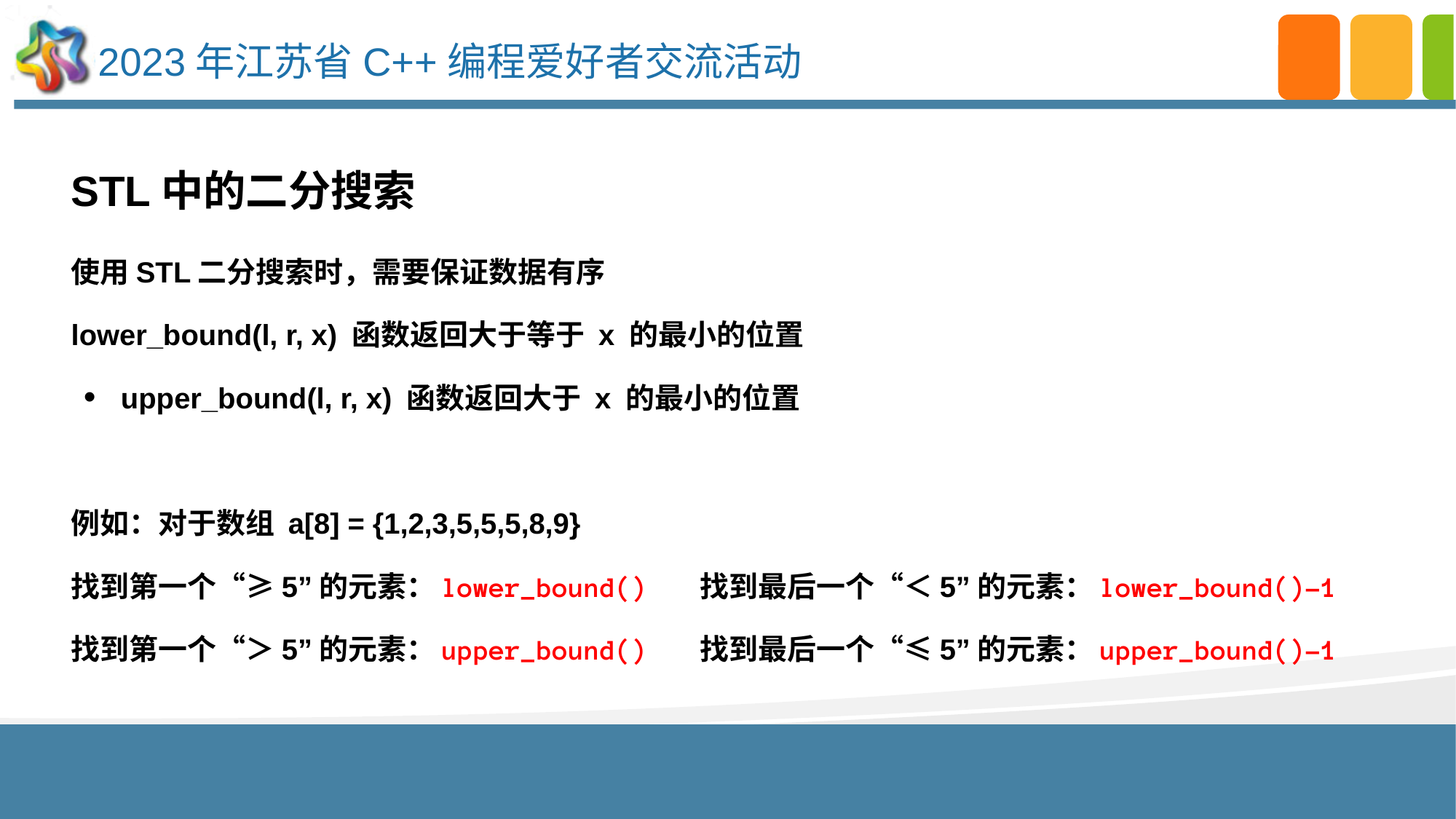

STL中的二分搜索
使用STL二分搜索时，需要保证数据有序
lower_bound(l, r, x) 函数返回大于等于 x 的最小的位置
upper_bound(l, r, x) 函数返回大于 x 的最小的位置

例如：对于数组 a[8] = {1,2,3,5,5,5,8,9}
找到第一个“≥5”的元素：lower_bound()	找到最后一个“＜5”的元素：lower_bound()-1
找到第一个“＞5”的元素：upper_bound()	找到最后一个“≤5”的元素：upper_bound()-1